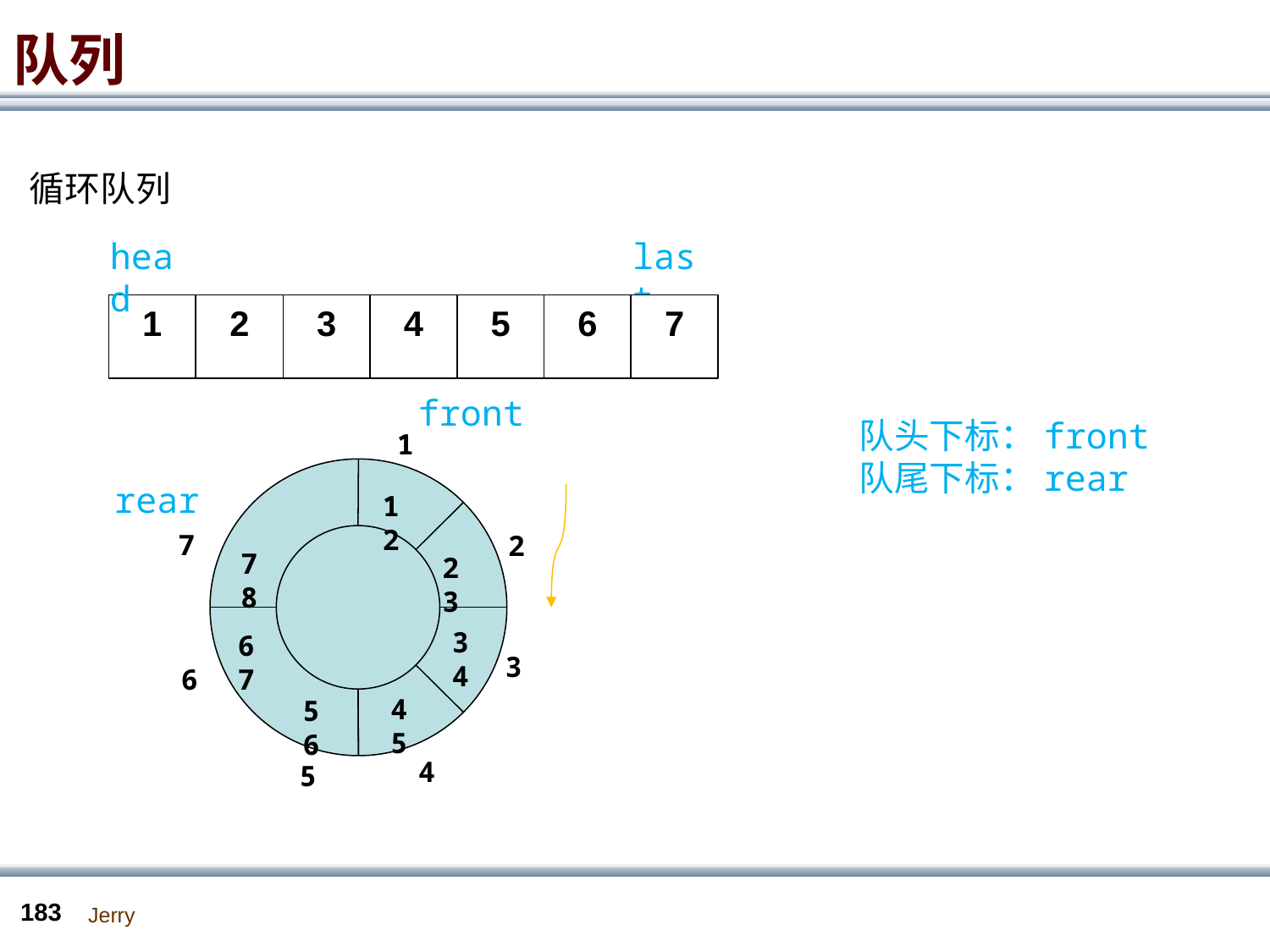

# 队列
循环队列
head
last
1
2
3
4
5
6
7
front
队头下标：front
队尾下标：rear
1

rear
12
7
2

78
23
34
67
3
6
45
56
4
5